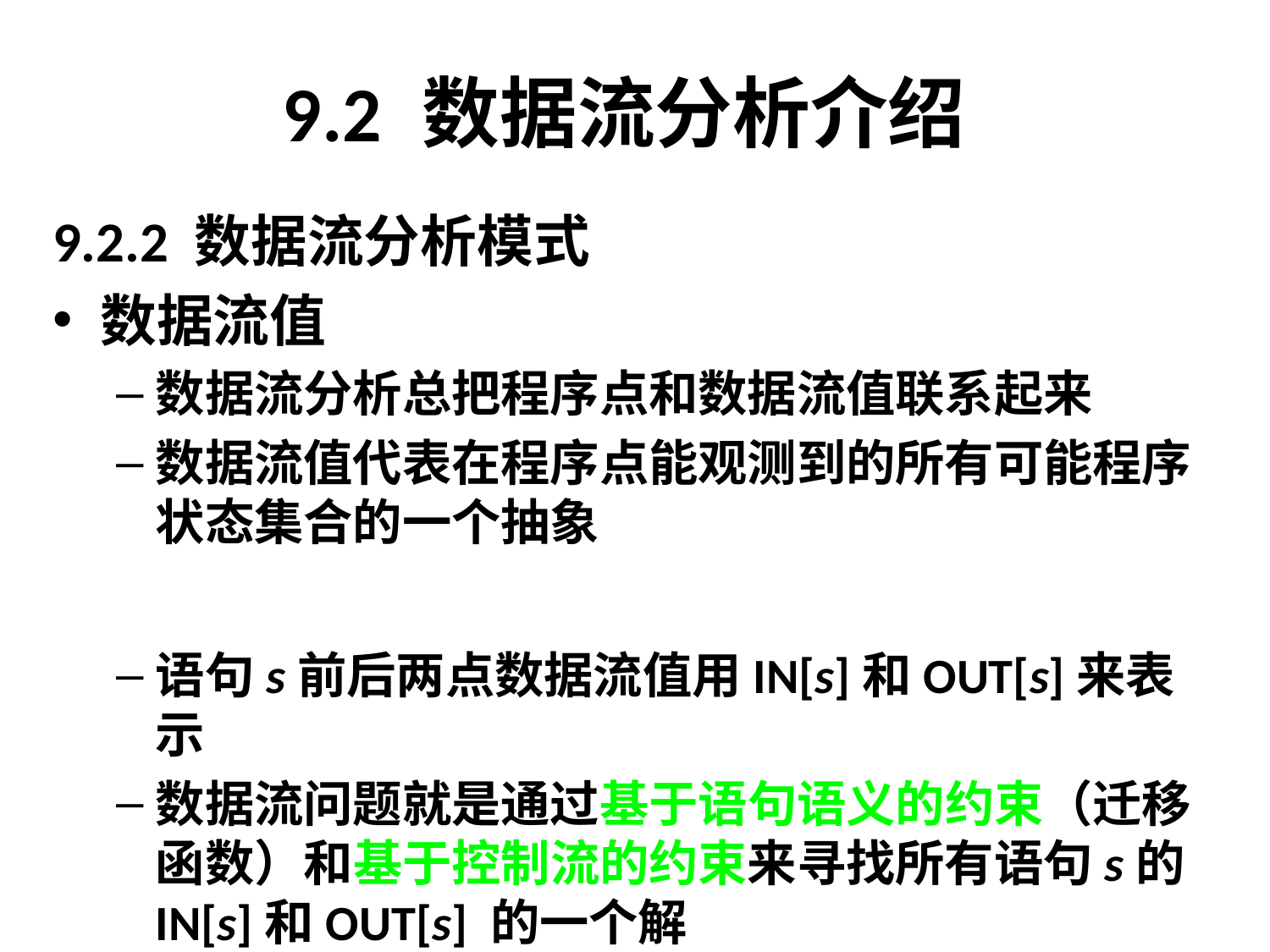

# 9.2 数据流分析介绍
9.2.2 数据流分析模式
数据流值
数据流分析总把程序点和数据流值联系起来
数据流值代表在程序点能观测到的所有可能程序状态集合的一个抽象

语句s前后两点数据流值用IN[s]和OUT[s]来表示
数据流问题就是通过基于语句语义的约束（迁移函数）和基于控制流的约束来寻找所有语句s的IN[s]和OUT[s] 的一个解